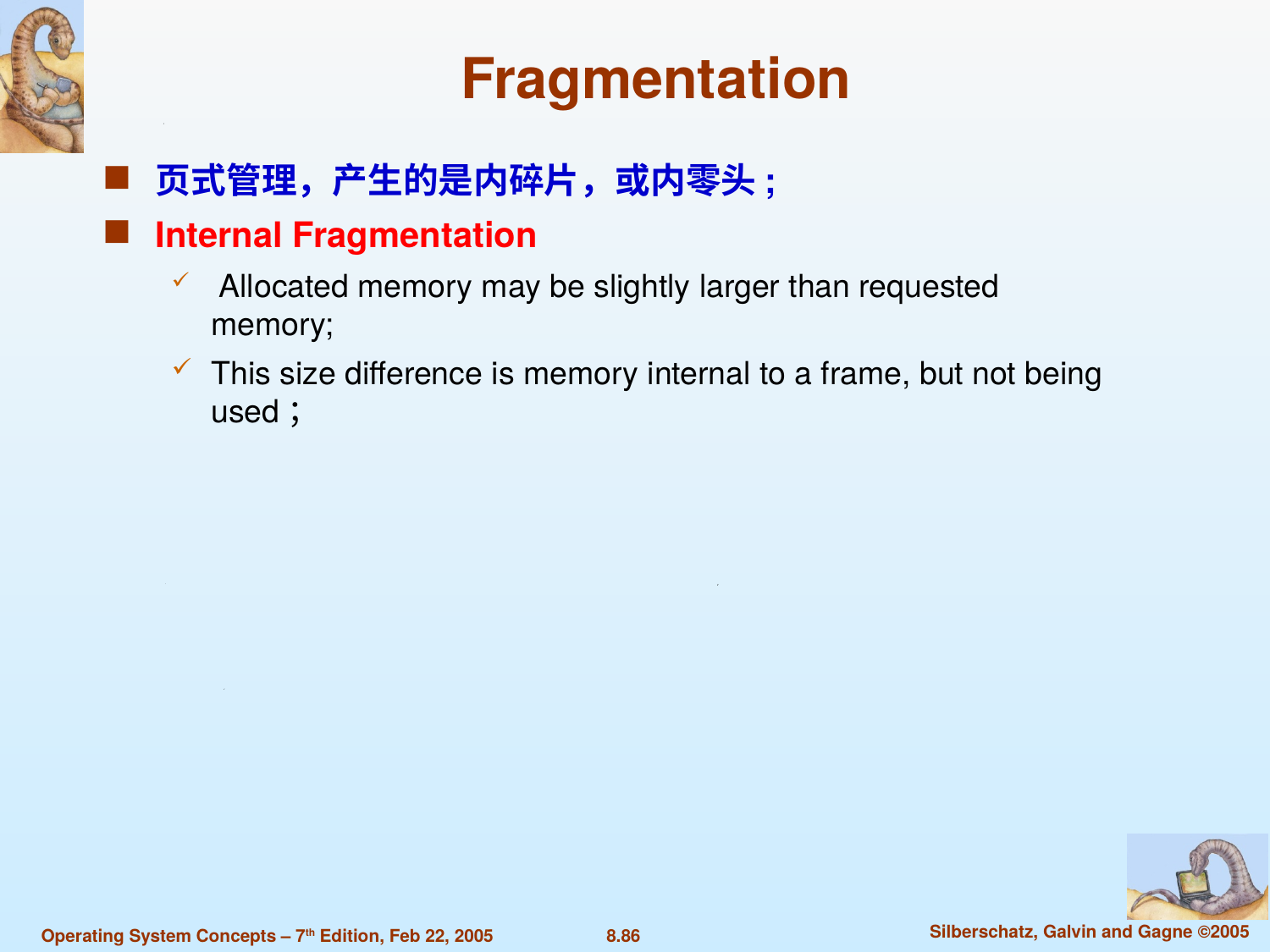

Fragmentation
页式管理，产生的是内碎片，或内零头;
Internal Fragmentation
 Allocated memory may be slightly larger than requested memory;
This size difference is memory internal to a frame, but not being used；